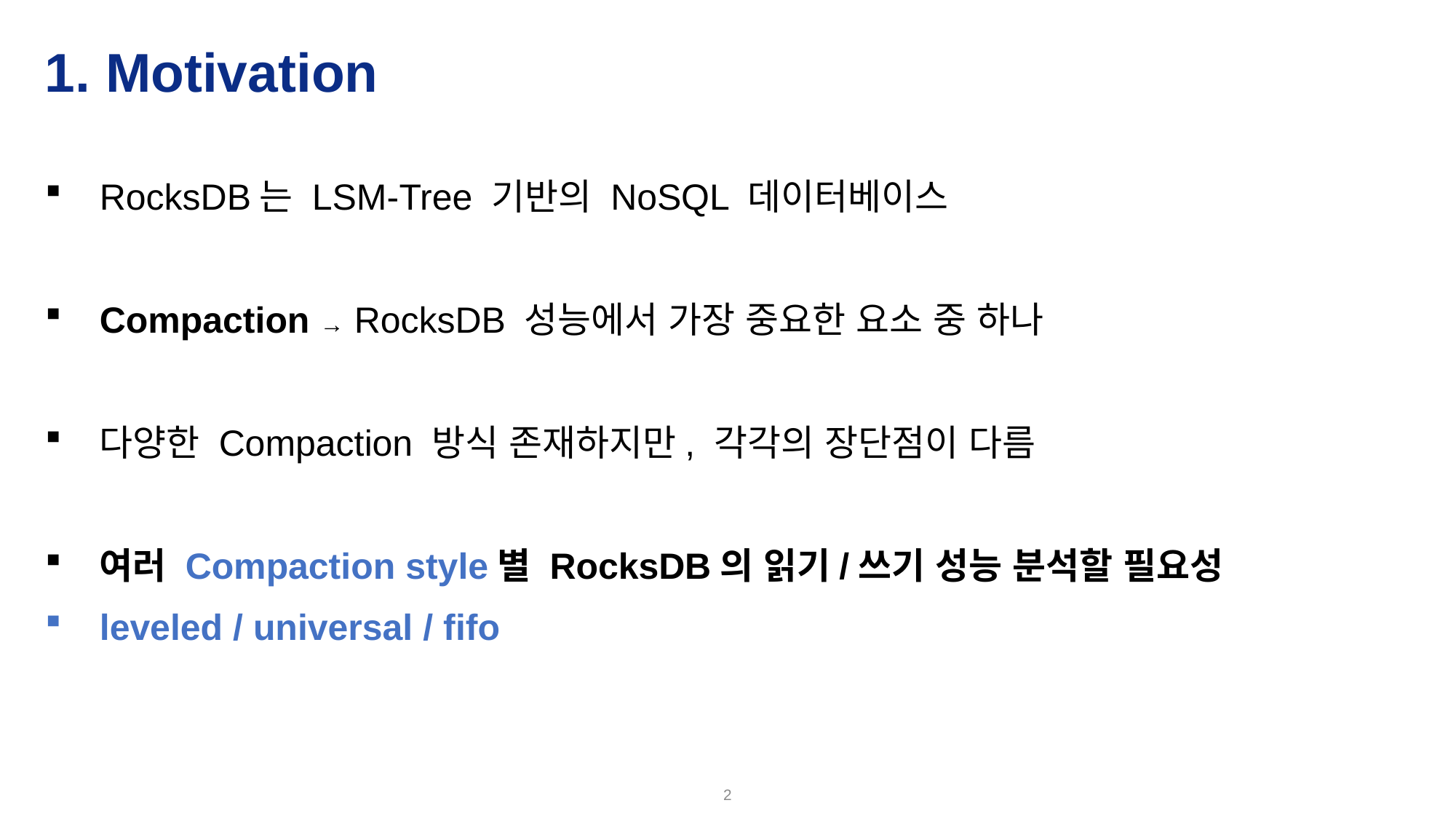

# 1. Motivation
RocksDB는 LSM-Tree 기반의 NoSQL 데이터베이스

Compaction → RocksDB 성능에서 가장 중요한 요소 중 하나

다양한 Compaction 방식 존재하지만, 각각의 장단점이 다름

여러 Compaction style별 RocksDB의 읽기/쓰기 성능 분석할 필요성
leveled / universal / fifo
2